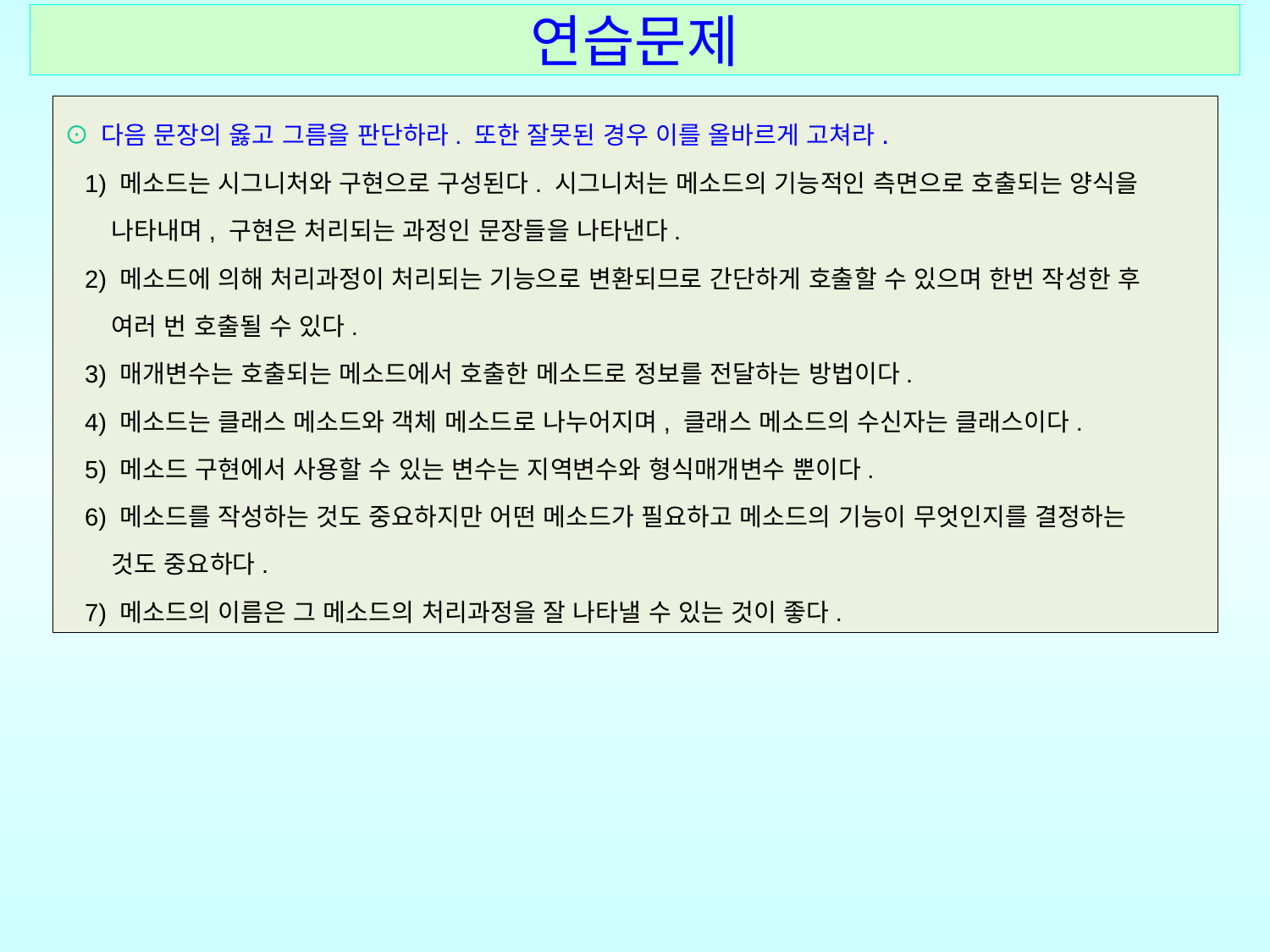

# 연습문제
⊙ 다음 문장의 옳고 그름을 판단하라. 또한 잘못된 경우 이를 올바르게 고쳐라.
1) 메소드는 시그니처와 구현으로 구성된다. 시그니처는 메소드의 기능적인 측면으로 호출되는 양식을
   나타내며, 구현은 처리되는 과정인 문장들을 나타낸다.
2) 메소드에 의해 처리과정이 처리되는 기능으로 변환되므로 간단하게 호출할 수 있으며 한번 작성한 후
   여러 번 호출될 수 있다.
3) 매개변수는 호출되는 메소드에서 호출한 메소드로 정보를 전달하는 방법이다.
4) 메소드는 클래스 메소드와 객체 메소드로 나누어지며, 클래스 메소드의 수신자는 클래스이다.
5) 메소드 구현에서 사용할 수 있는 변수는 지역변수와 형식매개변수 뿐이다.
6) 메소드를 작성하는 것도 중요하지만 어떤 메소드가 필요하고 메소드의 기능이 무엇인지를 결정하는
   것도 중요하다.
7) 메소드의 이름은 그 메소드의 처리과정을 잘 나타낼 수 있는 것이 좋다.